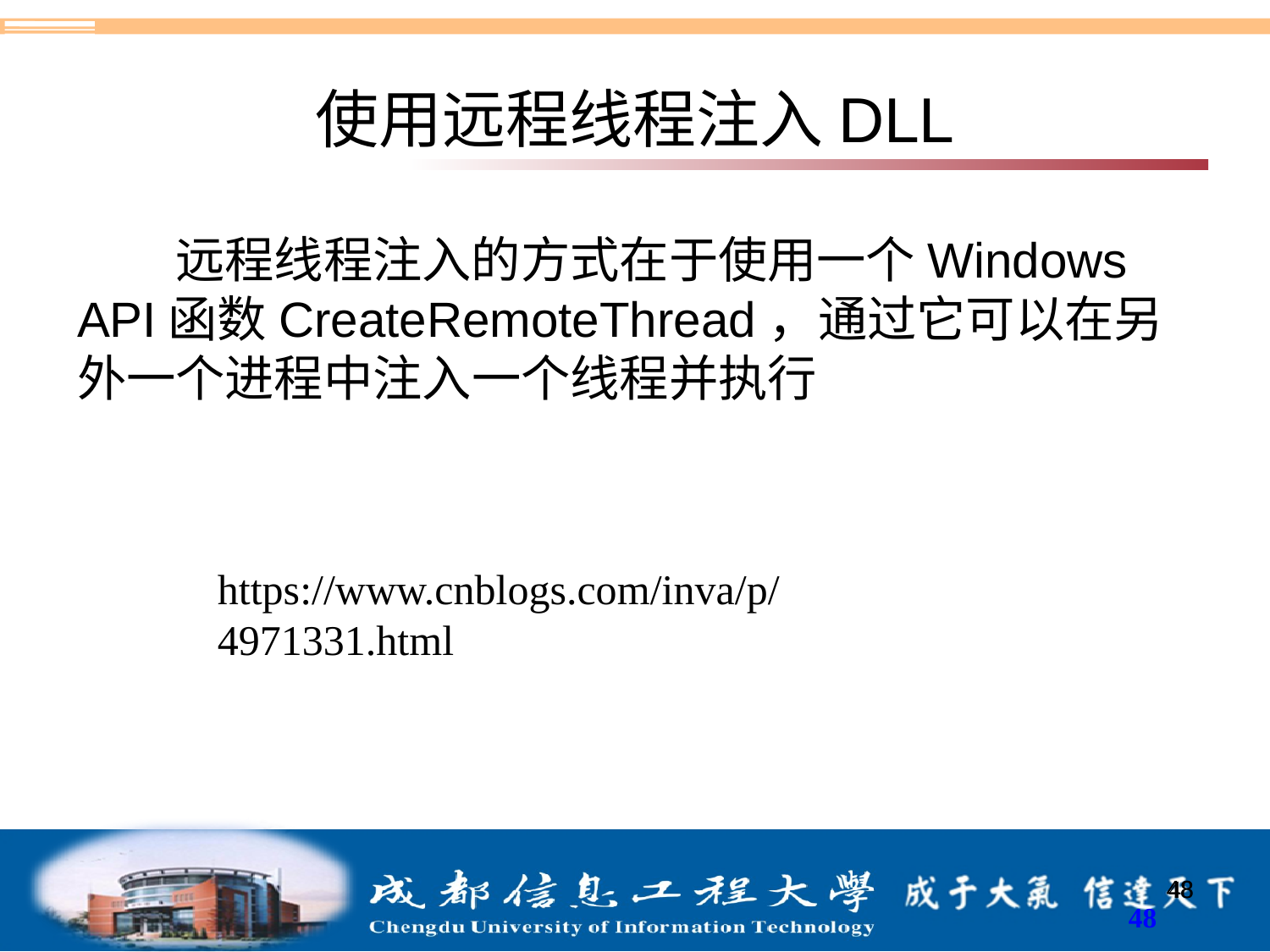

# 使用远程线程注入DLL
远程线程注入的方式在于使用一个Windows API函数CreateRemoteThread，通过它可以在另外一个进程中注入一个线程并执行
https://www.cnblogs.com/inva/p/4971331.html
48